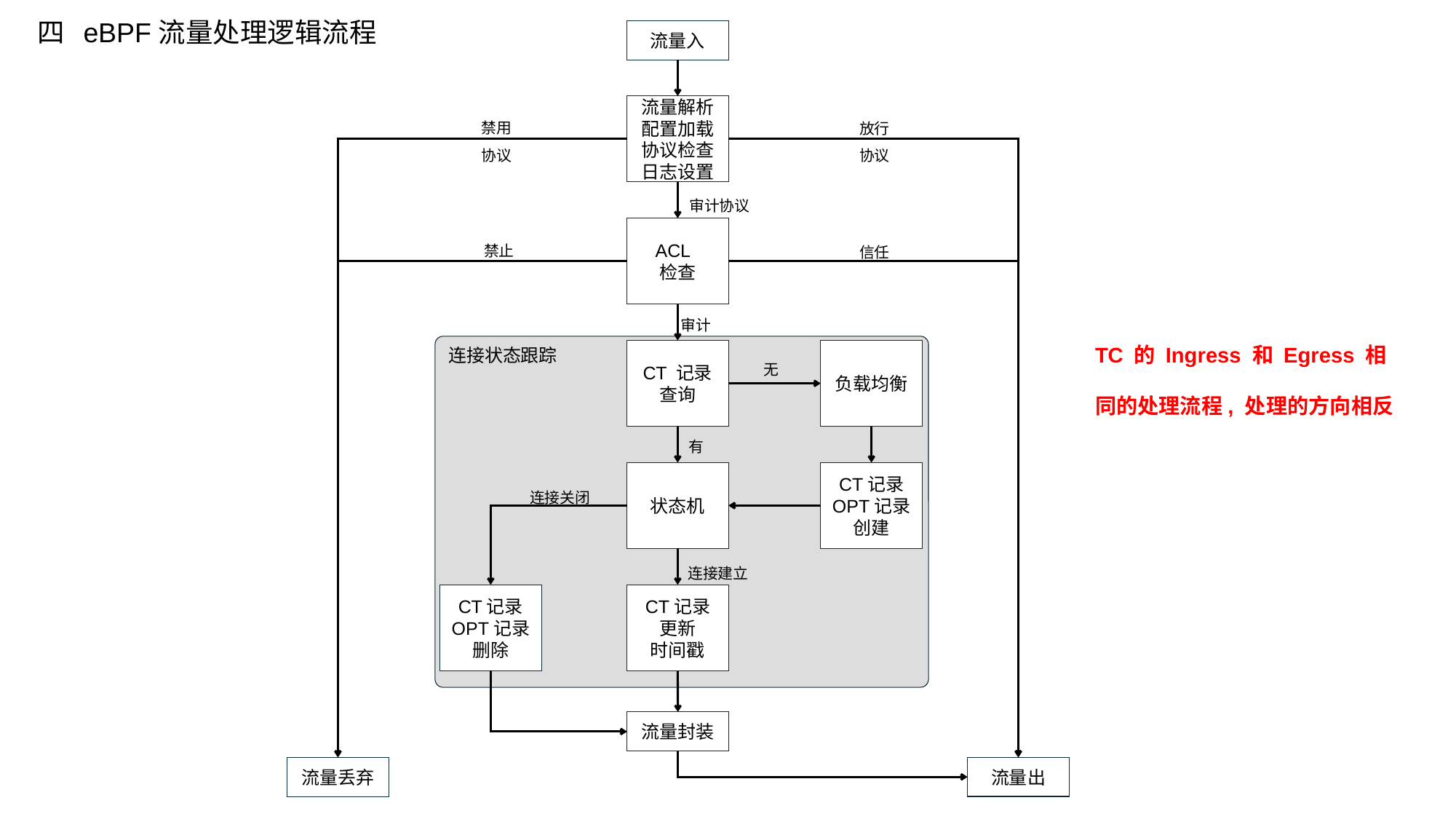

四  eBPF流量处理逻辑流程
流量入
流量解析
配置加载
协议检查
日志设置
禁用
协议
放行
协议
审计协议
ACL
检查
禁止
信任
审计
连接状态跟踪
CT 记录
查询
负载均衡
无
有
状态机
CT记录
OPT记录
创建
连接关闭
连接建立
CT记录
OPT记录 删除
CT记录
更新
时间戳
流量封装
流量丢弃
流量出
TC 的 Ingress 和 Egress 相同的处理流程, 处理的方向相反